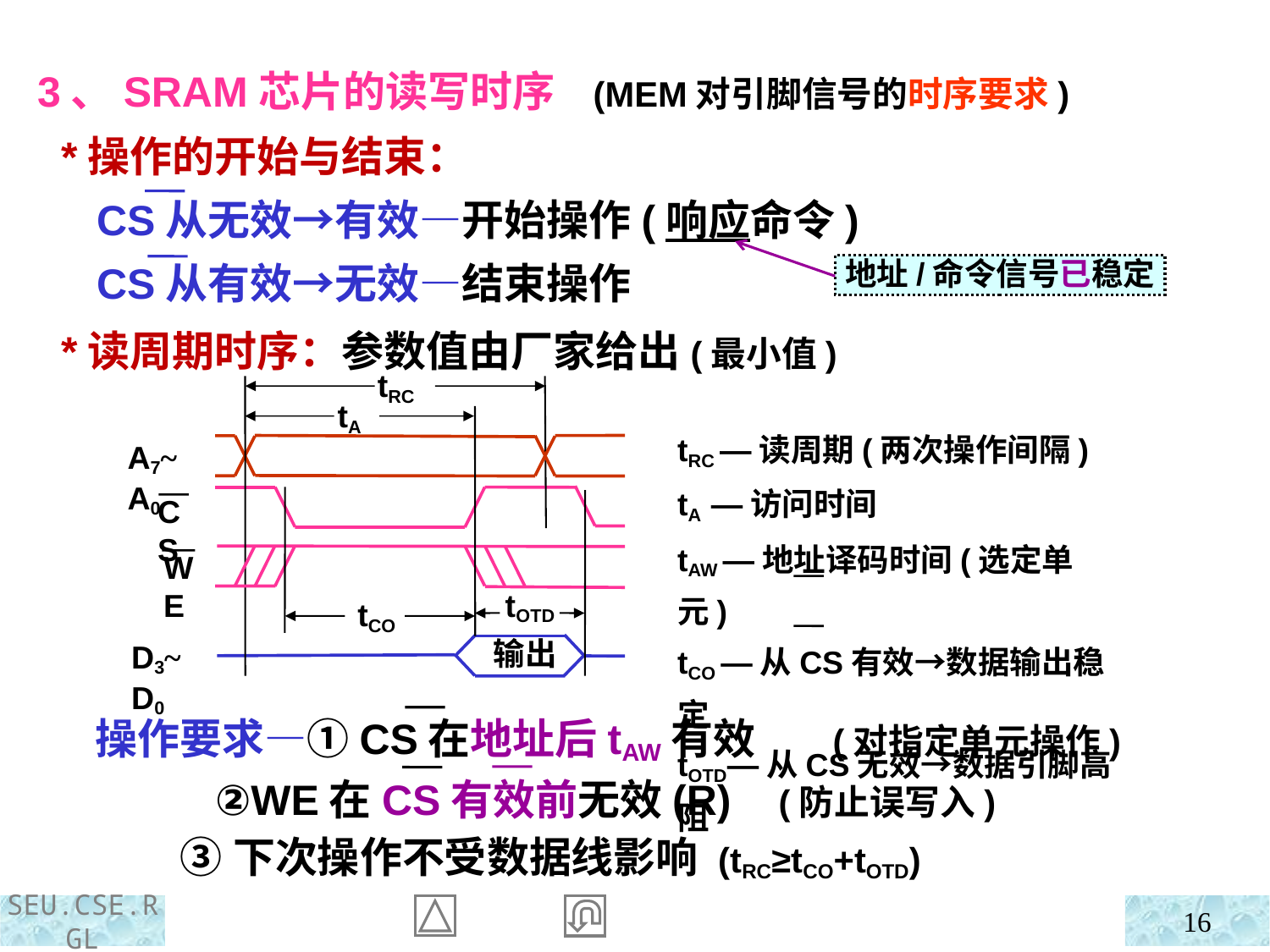

3、SRAM芯片的读写时序   (MEM对引脚信号的时序要求)
  *操作的开始与结束：
     CS从无效→有效—开始操作(响应命令)
     CS从有效→无效—结束操作

地址/命令信号已稳定
  *读周期时序：参数值由厂家给出(最小值)
tRC

tA

A7~A0

CS

WE

tOTD

tCO

输出
D3~D0

tRC —读周期(两次操作间隔)
tA  —访问时间
tAW —地址译码时间(选定单元)
tCO —从CS有效→数据输出稳定
tOTD—从CS无效→数据引脚高阻

     操作要求—①CS在地址后tAW有效       (对指定单元操作)
               ②WE在CS有效前无效(R)    (防止误写入)
               ③下次操作不受数据线影响 (tRC≥tCO+tOTD)

16